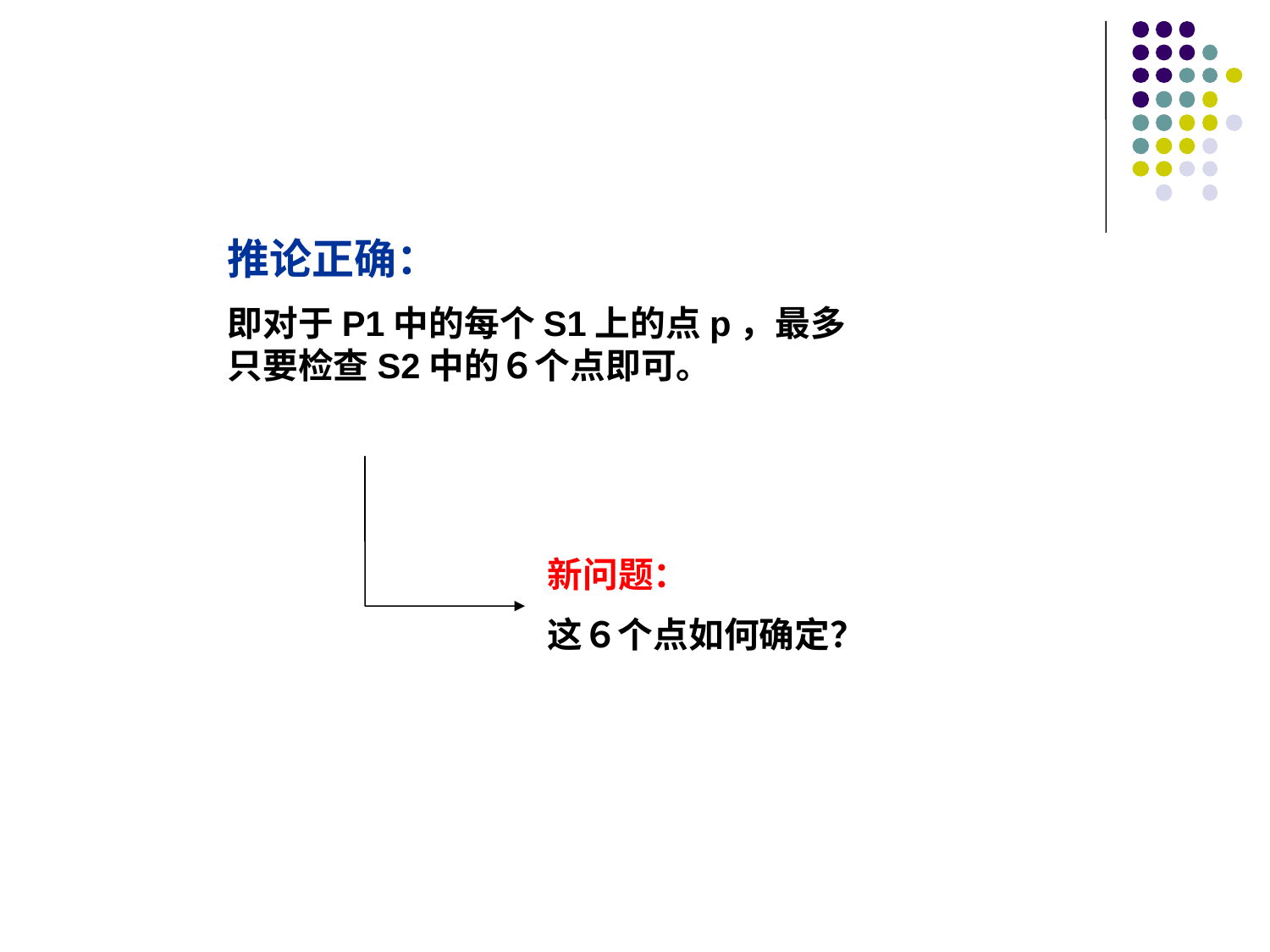

推论正确：
即对于P1中的每个S1上的点p，最多只要检查S2中的６个点即可。

新问题：
这６个点如何确定？